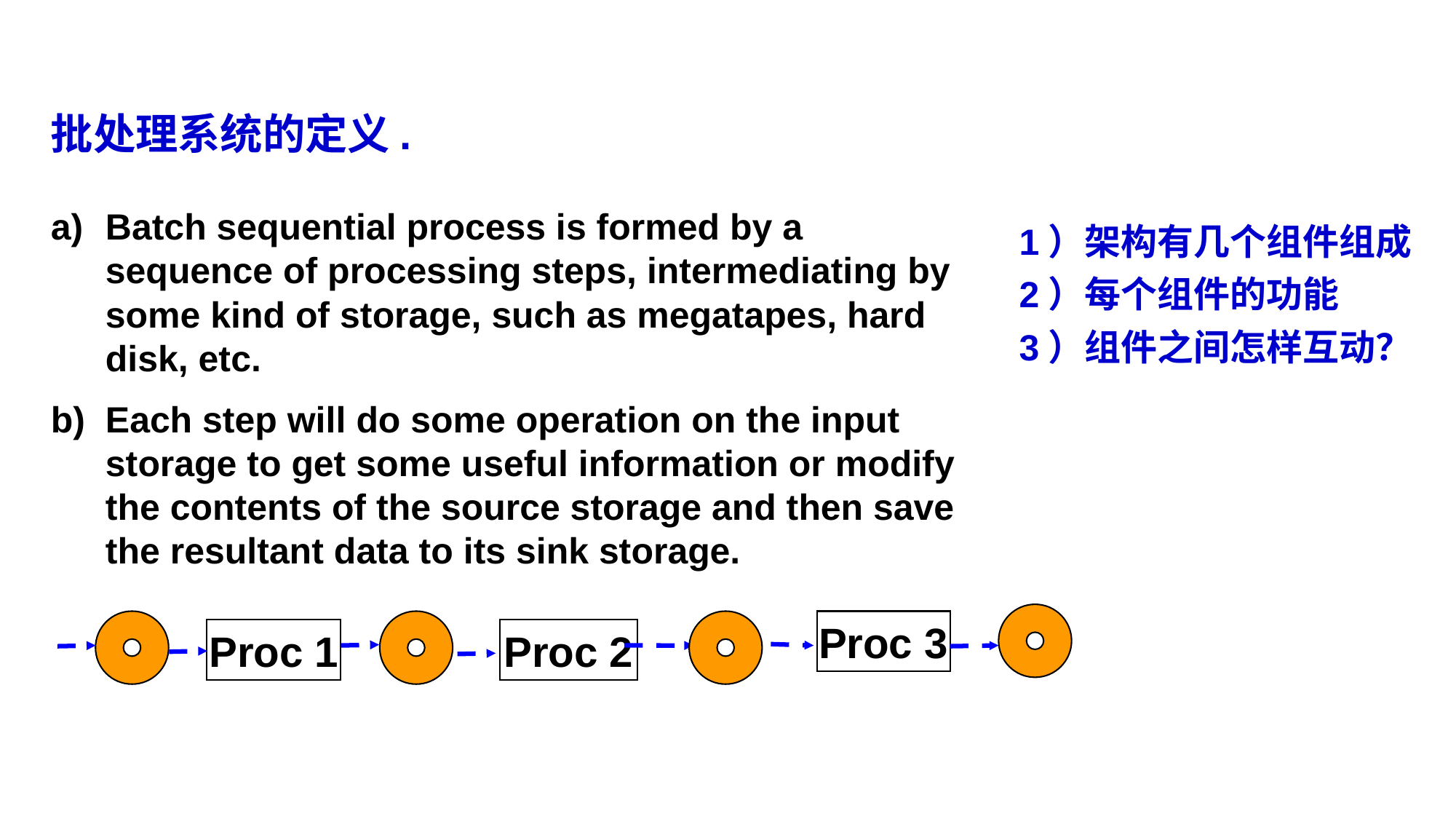

批处理系统的定义.
Batch sequential process is formed by a sequence of processing steps, intermediating by some kind of storage, such as megatapes, hard disk, etc.
Each step will do some operation on the input storage to get some useful information or modify the contents of the source storage and then save the resultant data to its sink storage.
1）架构有几个组件组成
2）每个组件的功能
3）组件之间怎样互动？

Proc 3
Proc 1
Proc 2